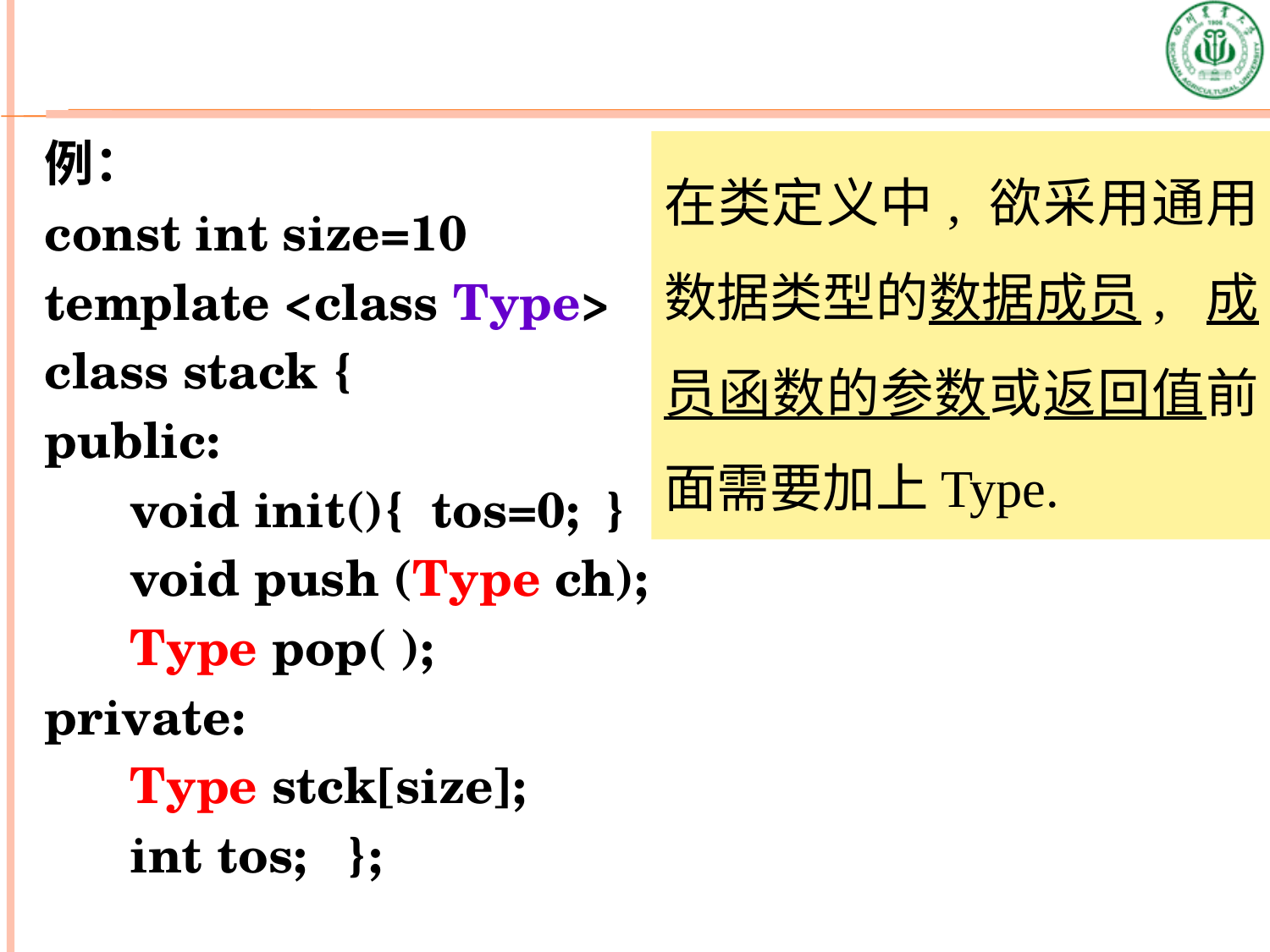

例：
const int size=10
template <class Type>
class stack {
public:
      void init(){  tos=0;  }
      void push (Type ch);
      Type pop( );
private:
      Type stck[size];
      int tos;   };
在类定义中, 欲采用通用数据类型的数据成员,  成员函数的参数或返回值前面需要加上Type.